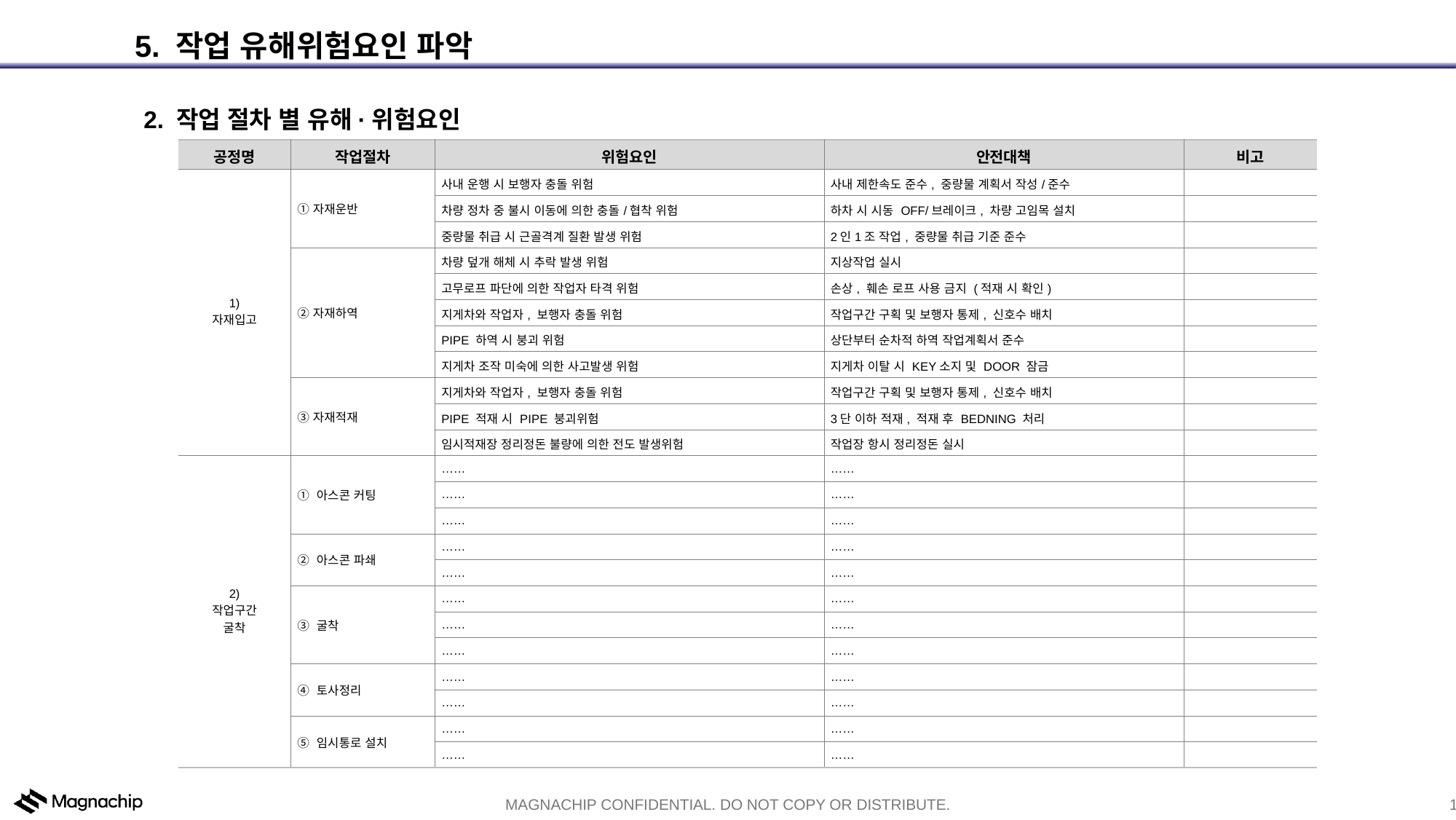

5. 작업 유해위험요인 파악
2. 작업 절차 별 유해·위험요인
| 공정명 | 작업절차 | 위험요인 | 안전대책 | 비고 |
| --- | --- | --- | --- | --- |
| 1) 자재입고 | ①자재운반 | 사내 운행 시 보행자 충돌 위험 | 사내 제한속도 준수, 중량물 계획서 작성/준수 |  |
|  |  | 차량 정차 중 불시 이동에 의한 충돌/협착 위험 | 하차 시 시동 OFF/브레이크, 차량 고임목 설치 |  |
|  |  | 중량물 취급 시 근골격계 질환 발생 위험 | 2인1조 작업, 중량물 취급 기준 준수 |  |
|  | ②자재하역 | 차량 덮개 해체 시 추락 발생 위험 | 지상작업 실시 |  |
|  |  | 고무로프 파단에 의한 작업자 타격 위험 | 손상, 훼손 로프 사용 금지 (적재 시 확인) |  |
|  |  | 지게차와 작업자, 보행자 충돌 위험 | 작업구간 구획 및 보행자 통제, 신호수 배치 |  |
|  |  | PIPE 하역 시 붕괴 위험 | 상단부터 순차적 하역 작업계획서 준수 |  |
|  |  | 지게차 조작 미숙에 의한 사고발생 위험 | 지게차 이탈 시 KEY소지 및 DOOR 잠금 |  |
|  | ③자재적재 | 지게차와 작업자, 보행자 충돌 위험 | 작업구간 구획 및 보행자 통제, 신호수 배치 |  |
|  |  | PIPE 적재 시 PIPE 붕괴위험 | 3단 이하 적재, 적재 후 BEDNING 처리 |  |
|  |  | 임시적재장 정리정돈 불량에 의한 전도 발생위험 | 작업장 항시 정리정돈 실시 |  |
| 2) 작업구간 굴착 | ① 아스콘 커팅 | …… | …… |  |
|  |  | …… | …… |  |
|  |  | …… | …… |  |
|  | ② 아스콘 파쇄 | …… | …… |  |
|  |  | …… | …… |  |
|  | ③ 굴착 | …… | …… |  |
|  |  | …… | …… |  |
|  |  | …… | …… |  |
|  | ④ 토사정리 | …… | …… |  |
|  |  | …… | …… |  |
|  | ⑤ 임시통로 설치 | …… | …… |  |
|  |  | …… | …… |  |